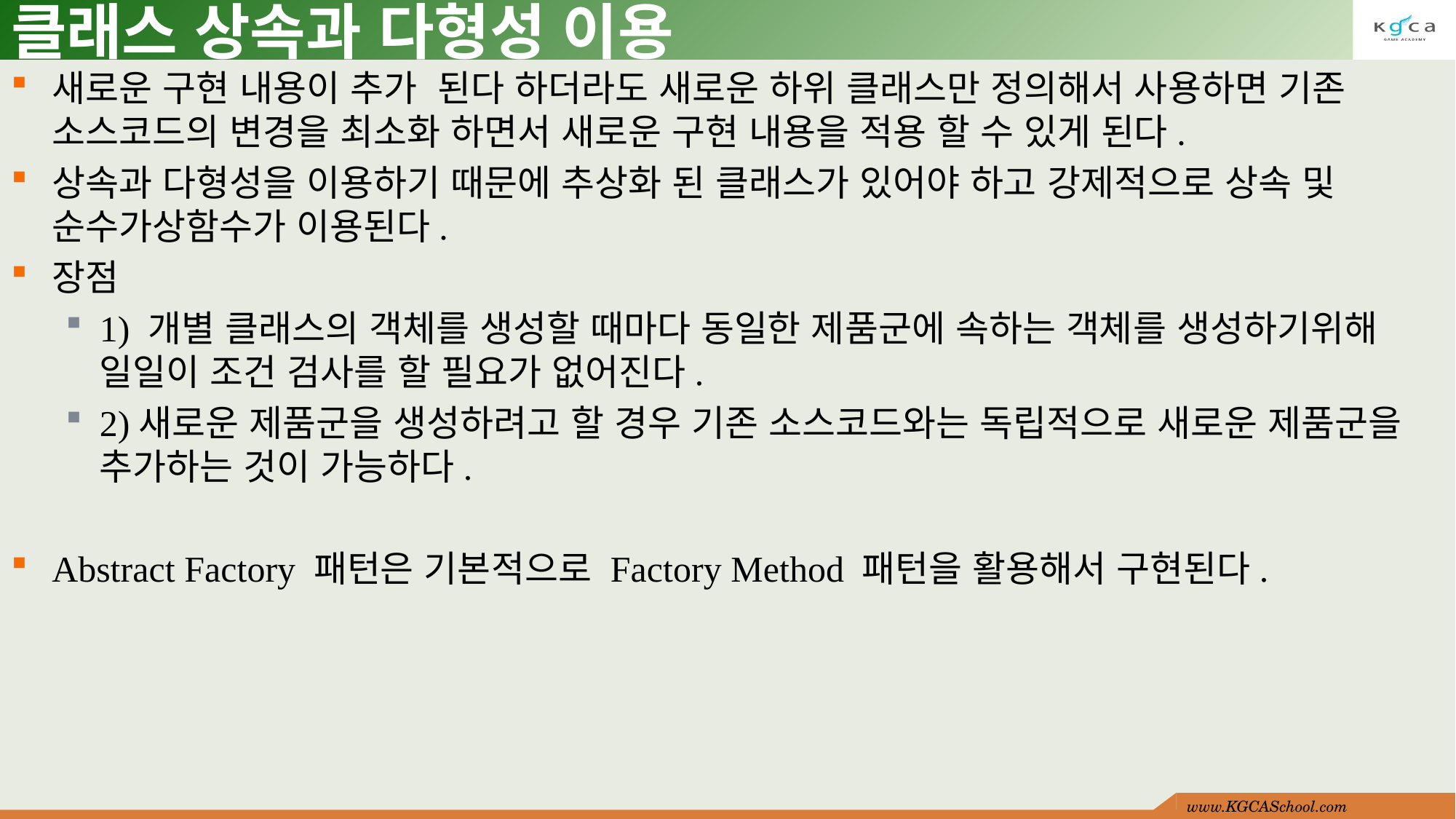

# 클래스 상속과 다형성 이용
새로운 구현 내용이 추가  된다 하더라도 새로운 하위 클래스만 정의해서 사용하면 기존 소스코드의 변경을 최소화 하면서 새로운 구현 내용을 적용 할 수 있게 된다.
상속과 다형성을 이용하기 때문에 추상화 된 클래스가 있어야 하고 강제적으로 상속 및 순수가상함수가 이용된다.
장점
1) 개별 클래스의 객체를 생성할 때마다 동일한 제품군에 속하는 객체를 생성하기위해 일일이 조건 검사를 할 필요가 없어진다.
2)새로운 제품군을 생성하려고 할 경우 기존 소스코드와는 독립적으로 새로운 제품군을 추가하는 것이 가능하다.

Abstract Factory 패턴은 기본적으로 Factory Method 패턴을 활용해서 구현된다.